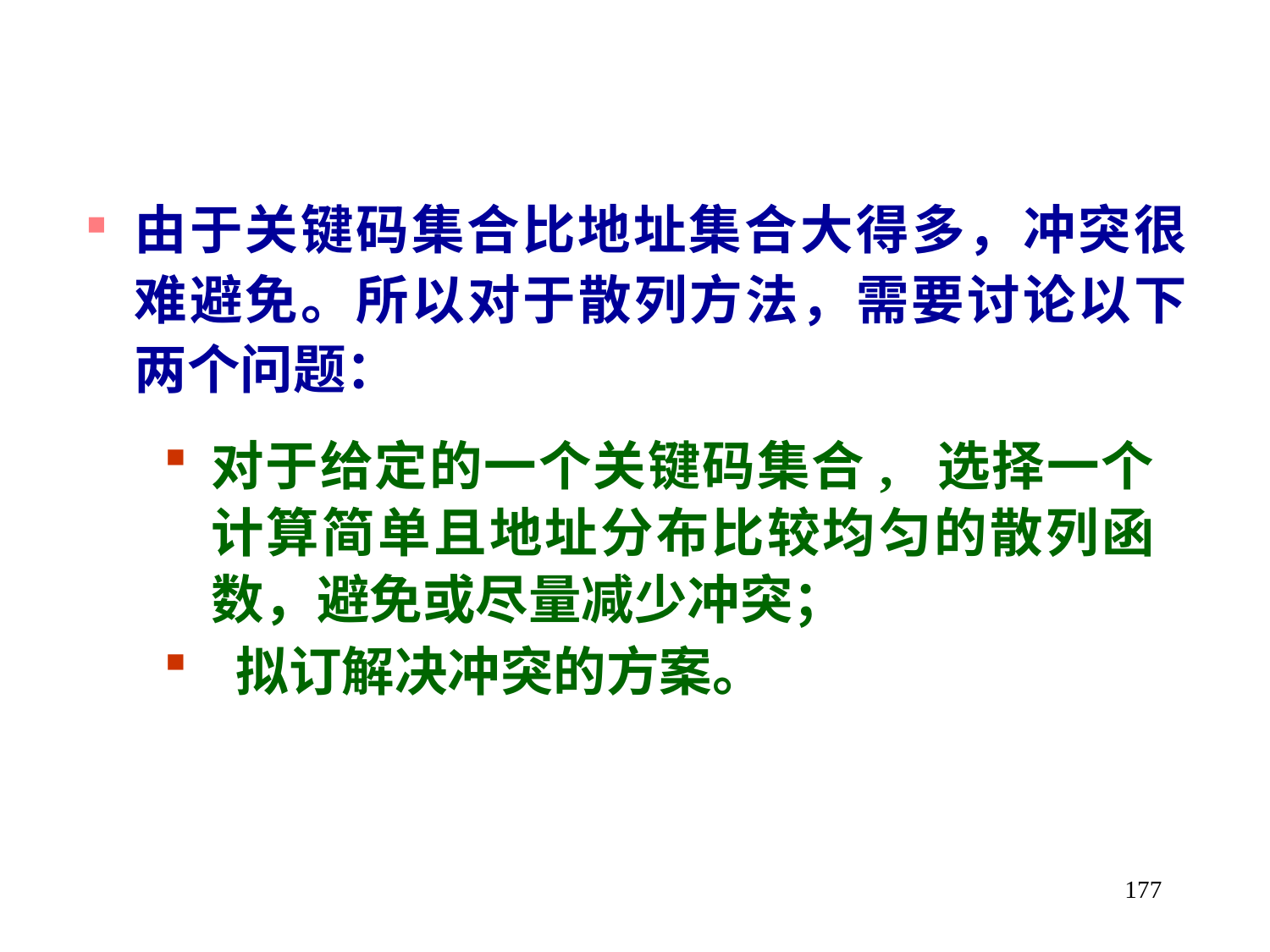

由于关键码集合比地址集合大得多，冲突很难避免。所以对于散列方法，需要讨论以下两个问题：

对于给定的一个关键码集合,  选择一个计算简单且地址分布比较均匀的散列函数，避免或尽量减少冲突；
 拟订解决冲突的方案。
177